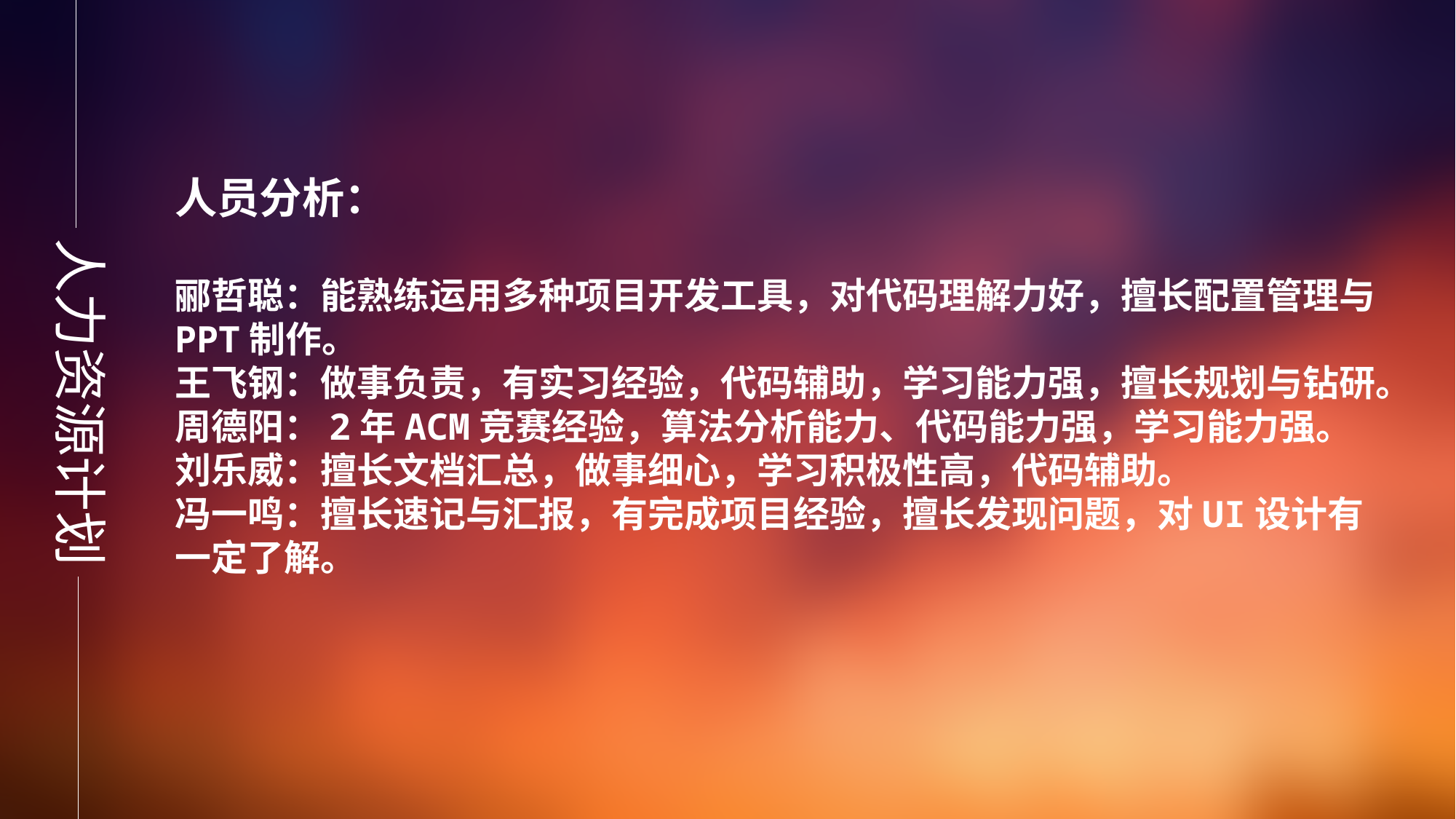

人员分析：

郦哲聪：能熟练运用多种项目开发工具，对代码理解力好，擅长配置管理与PPT制作。
王飞钢：做事负责，有实习经验，代码辅助，学习能力强，擅长规划与钻研。
周德阳：2年ACM竞赛经验，算法分析能力、代码能力强，学习能力强。
刘乐威：擅长文档汇总，做事细心，学习积极性高，代码辅助。
冯一鸣：擅长速记与汇报，有完成项目经验，擅长发现问题，对UI设计有一定了解。

人力资源计划